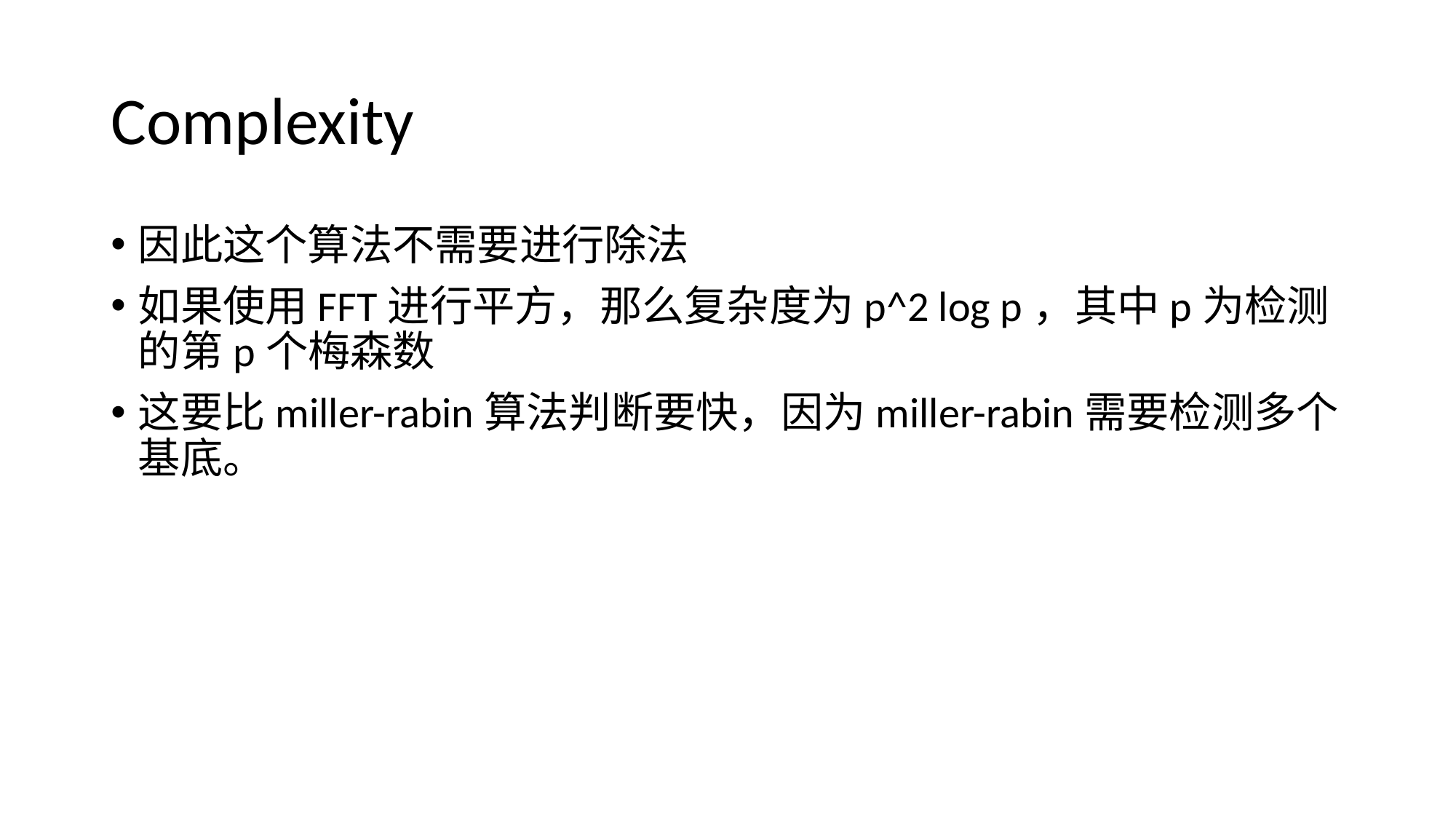

# Complexity
因此这个算法不需要进行除法
如果使用FFT进行平方，那么复杂度为p^2 log p，其中p为检测的第p个梅森数
这要比miller-rabin算法判断要快，因为miller-rabin需要检测多个基底。